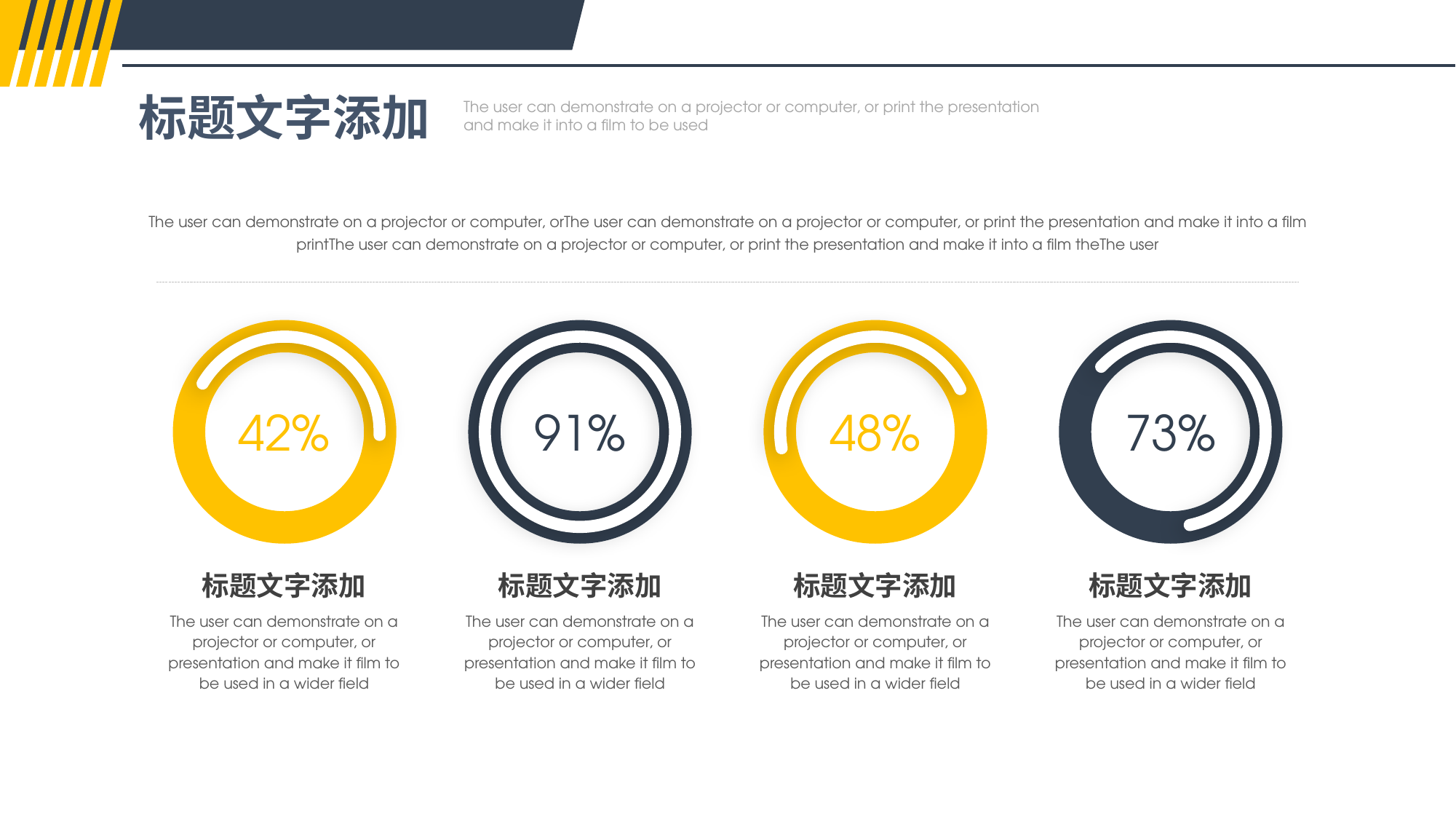

标题文字添加
The user can demonstrate on a projector or computer, or print the presentation and make it into a film to be used
The user can demonstrate on a projector or computer, orThe user can demonstrate on a projector or computer, or print the presentation and make it into a film printThe user can demonstrate on a projector or computer, or print the presentation and make it into a film theThe user

42%

91%

48%

73%
标题文字添加
The user can demonstrate on a projector or computer, or presentation and make it film to be used in a wider field
标题文字添加
The user can demonstrate on a projector or computer, or presentation and make it film to be used in a wider field
标题文字添加
The user can demonstrate on a projector or computer, or presentation and make it film to be used in a wider field
标题文字添加
The user can demonstrate on a projector or computer, or presentation and make it film to be used in a wider field